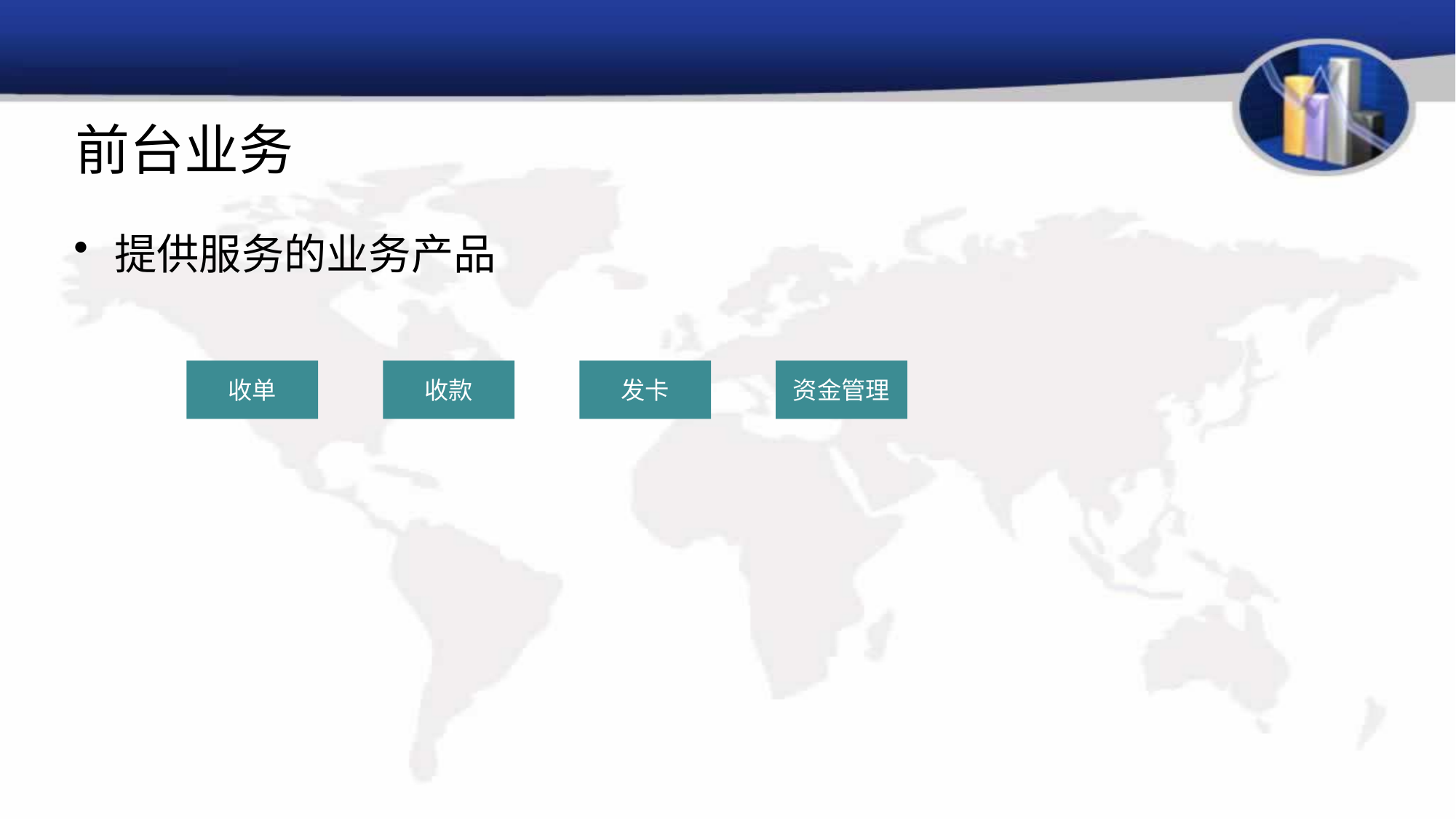

# 前台业务
提供服务的业务产品
收单
收款
发卡
资金管理